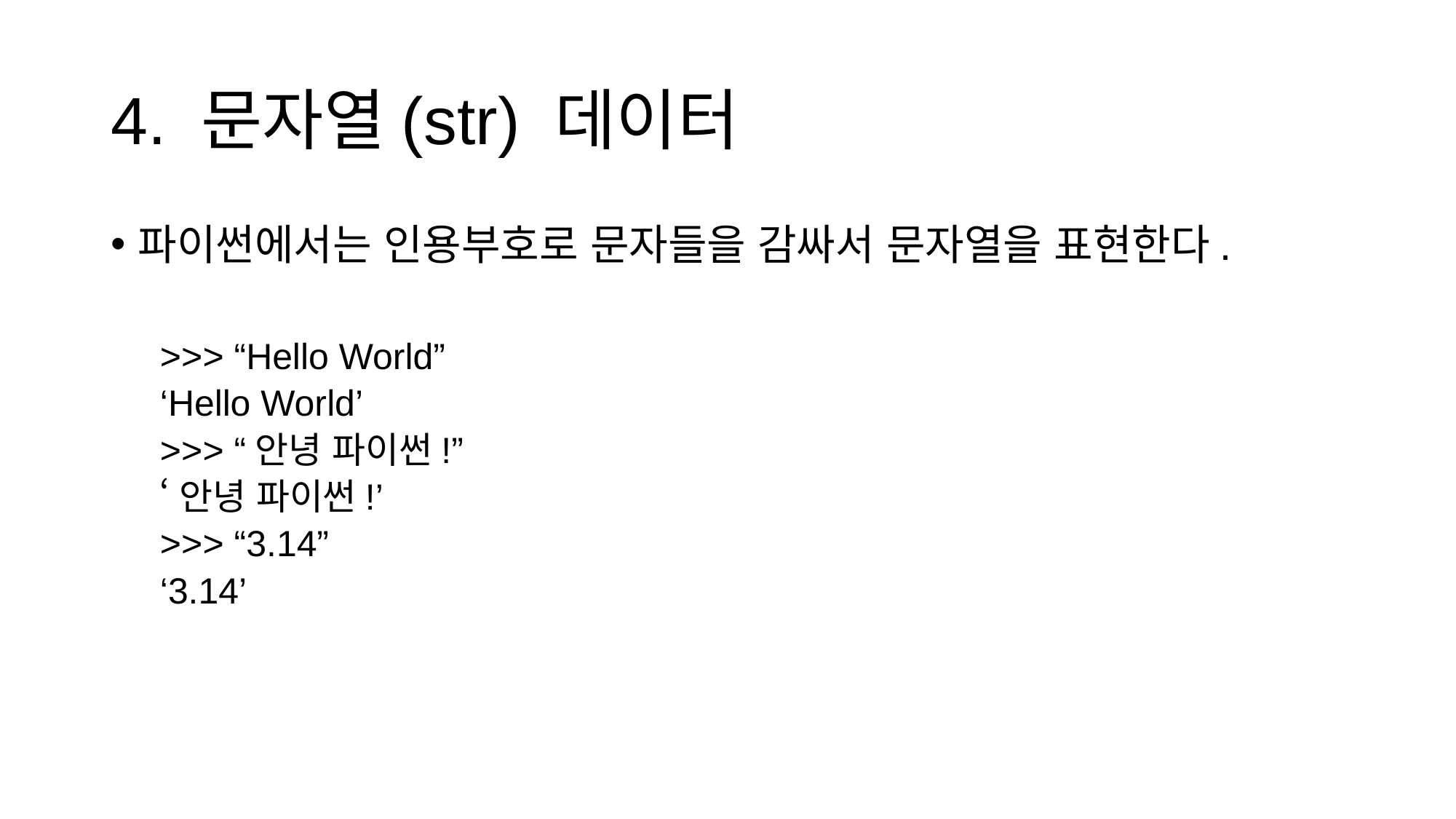

# 4. 문자열(str) 데이터
파이썬에서는 인용부호로 문자들을 감싸서 문자열을 표현한다.

>>> “Hello World”
‘Hello World’
>>> “안녕 파이썬!”
‘안녕 파이썬!’
>>> “3.14”
‘3.14’